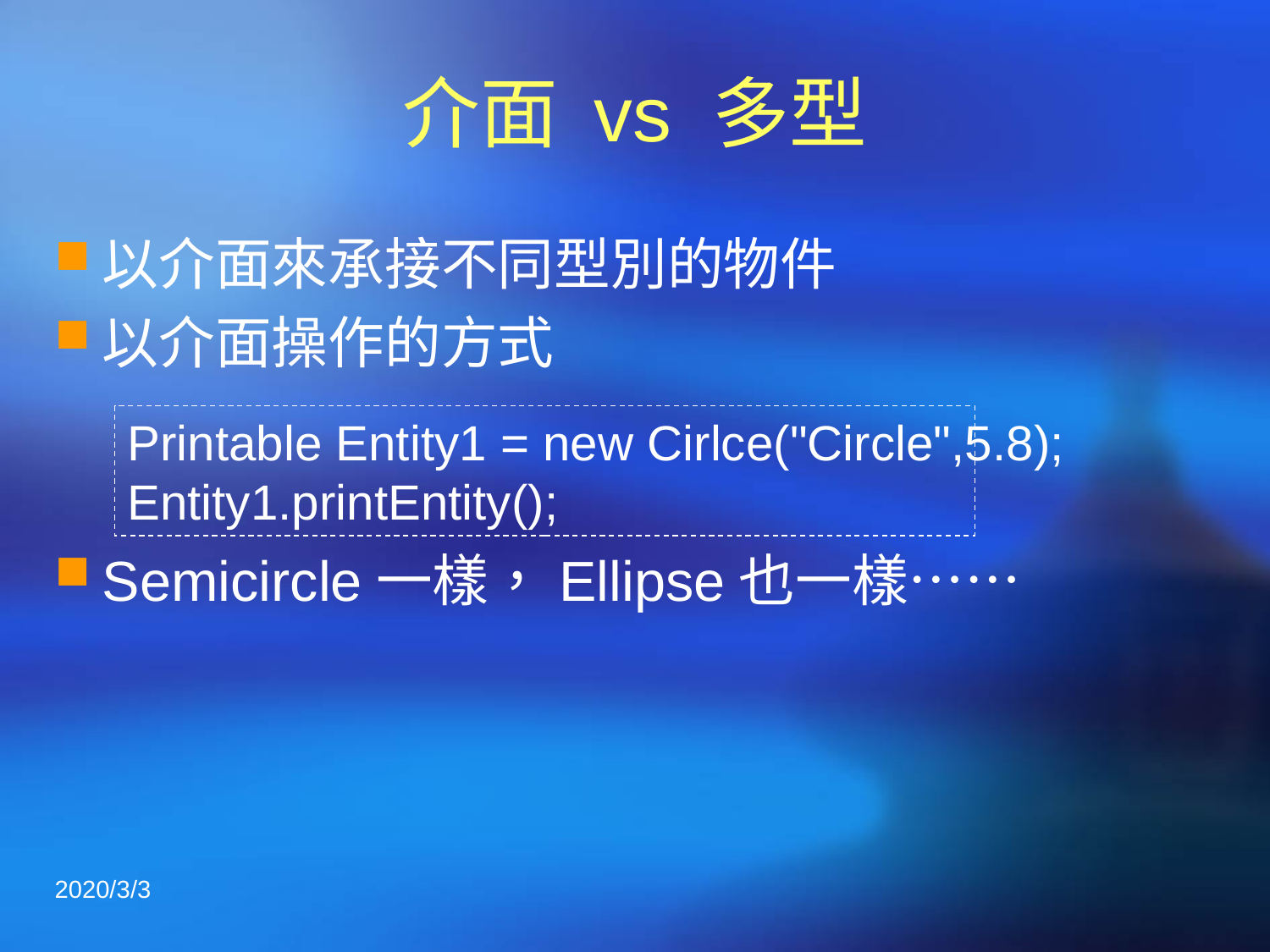

# 介面 vs 多型
以介面來承接不同型別的物件
以介面操作的方式

Semicircle一樣，Ellipse也一樣……
Printable Entity1 = new Cirlce("Circle",5.8);
Entity1.printEntity();
2020/3/3